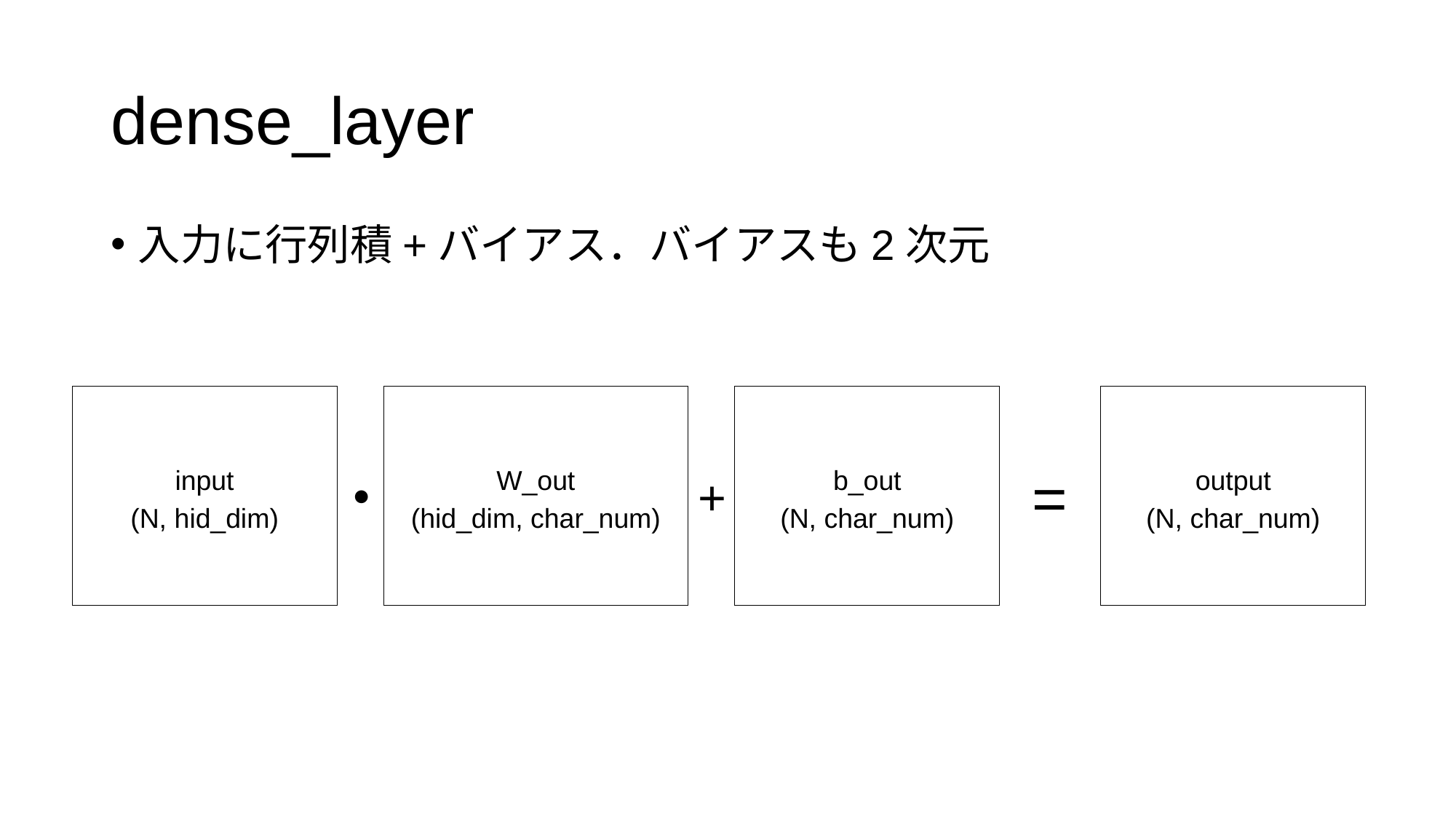

# dense_layer
入力に行列積+バイアス．バイアスも2次元
b_out
(N, char_num)
output
(N, char_num)
W_out
(hid_dim, char_num)
input
(N, hid_dim)
・
=
+